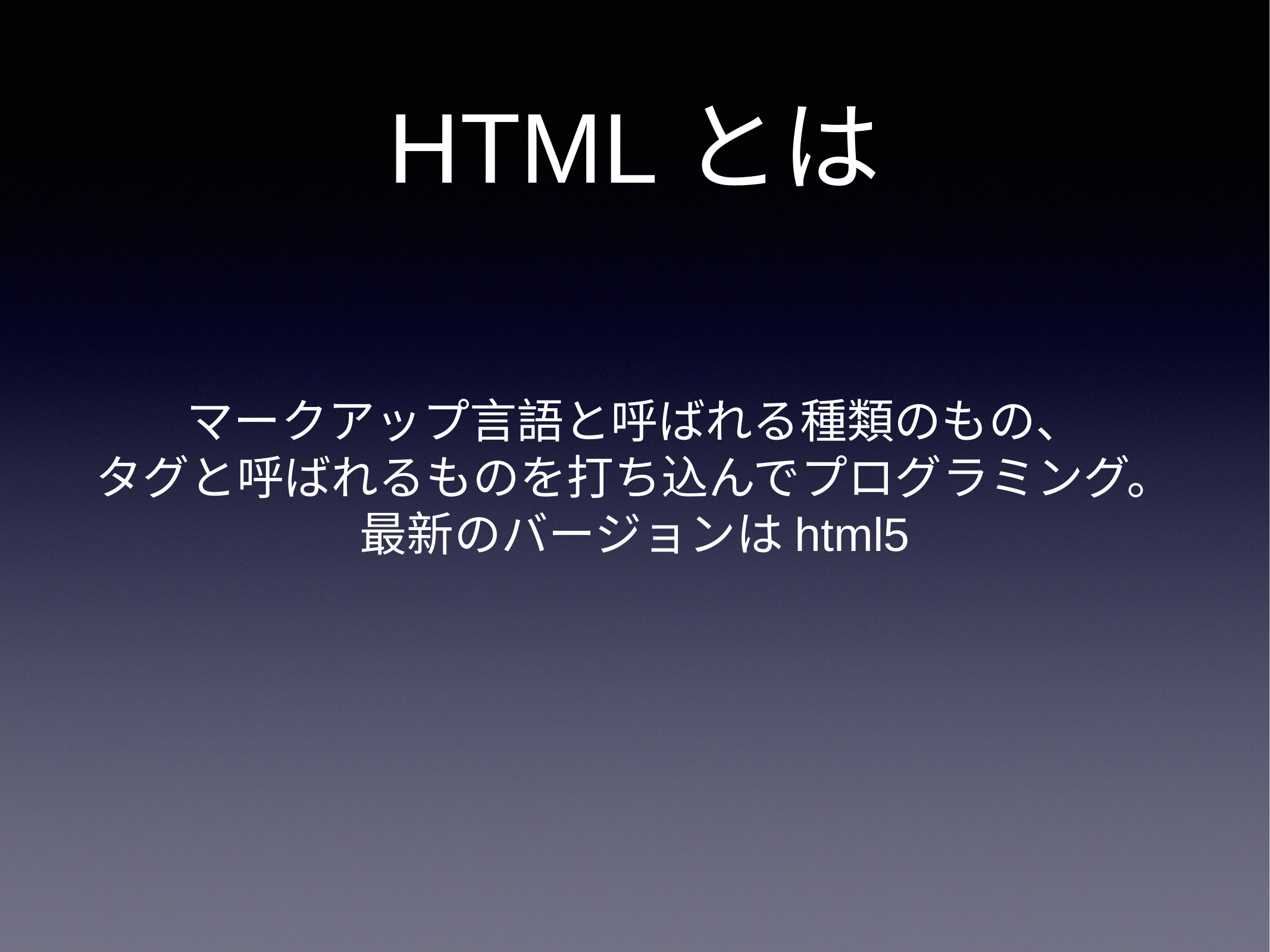

# HTMLとは
マークアップ言語と呼ばれる種類のもの、
タグと呼ばれるものを打ち込んでプログラミング。
最新のバージョンはhtml5